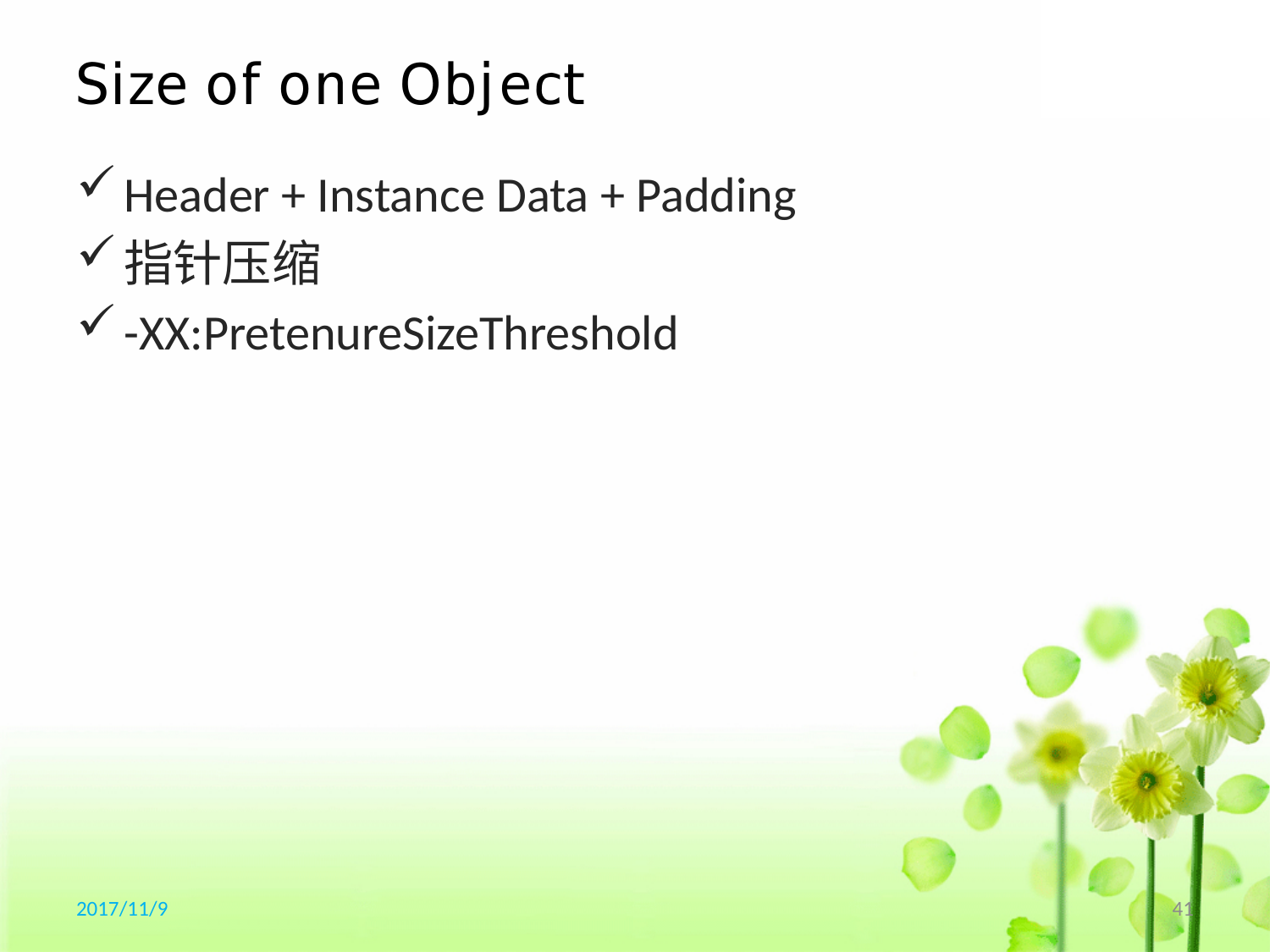

# Size of one Object
Header + Instance Data + Padding
指针压缩
-XX:PretenureSizeThreshold

2017/11/9
41